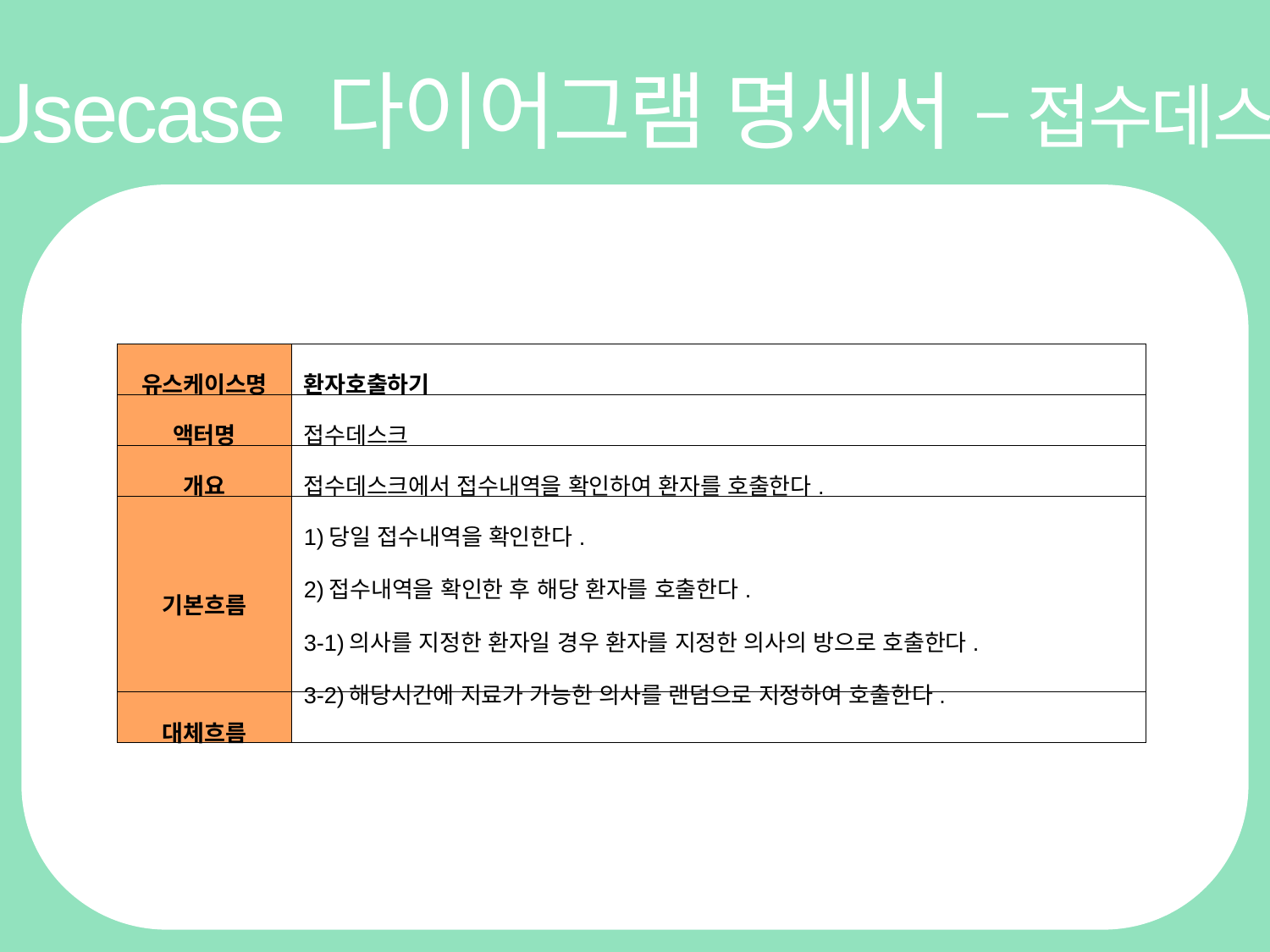

Usecase 다이어그램 명세서 – 접수데스크
| 유스케이스명 | 환자호출하기 |
| --- | --- |
| 액터명 | 접수데스크 |
| 개요 | 접수데스크에서 접수내역을 확인하여 환자를 호출한다. |
| 기본흐름 | 1)당일 접수내역을 확인한다. 2)접수내역을 확인한 후 해당 환자를 호출한다. 3-1)의사를 지정한 환자일 경우 환자를 지정한 의사의 방으로 호출한다. 3-2)해당시간에 지료가 가능한 의사를 랜덤으로 지정하여 호출한다. |
| 대체흐름 |  |